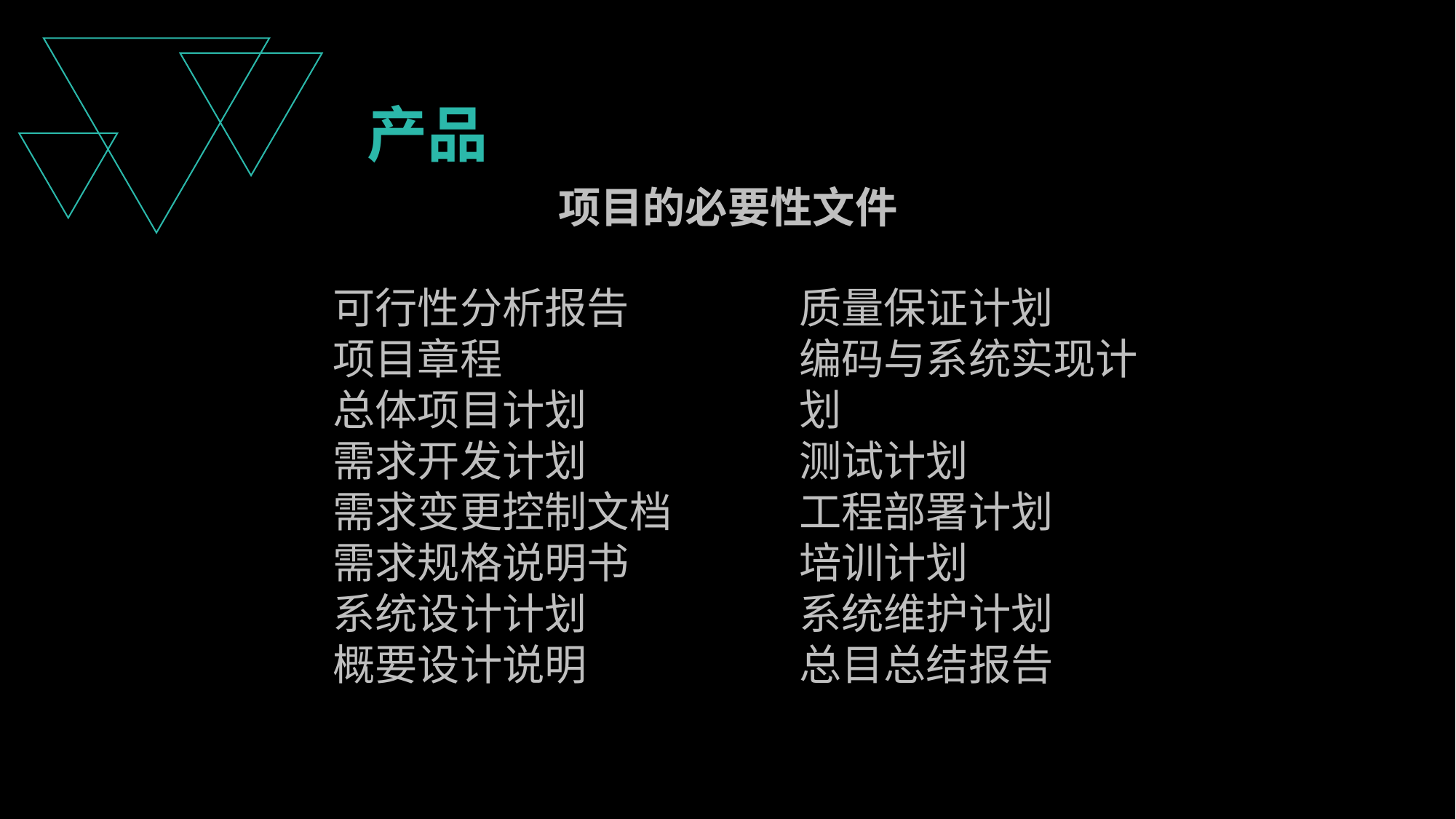

产品

项目的必要性文件
可行性分析报告
项目章程
总体项目计划
需求开发计划
需求变更控制文档
需求规格说明书
系统设计计划
概要设计说明
质量保证计划
编码与系统实现计划
测试计划
工程部署计划
培训计划
系统维护计划
总目总结报告